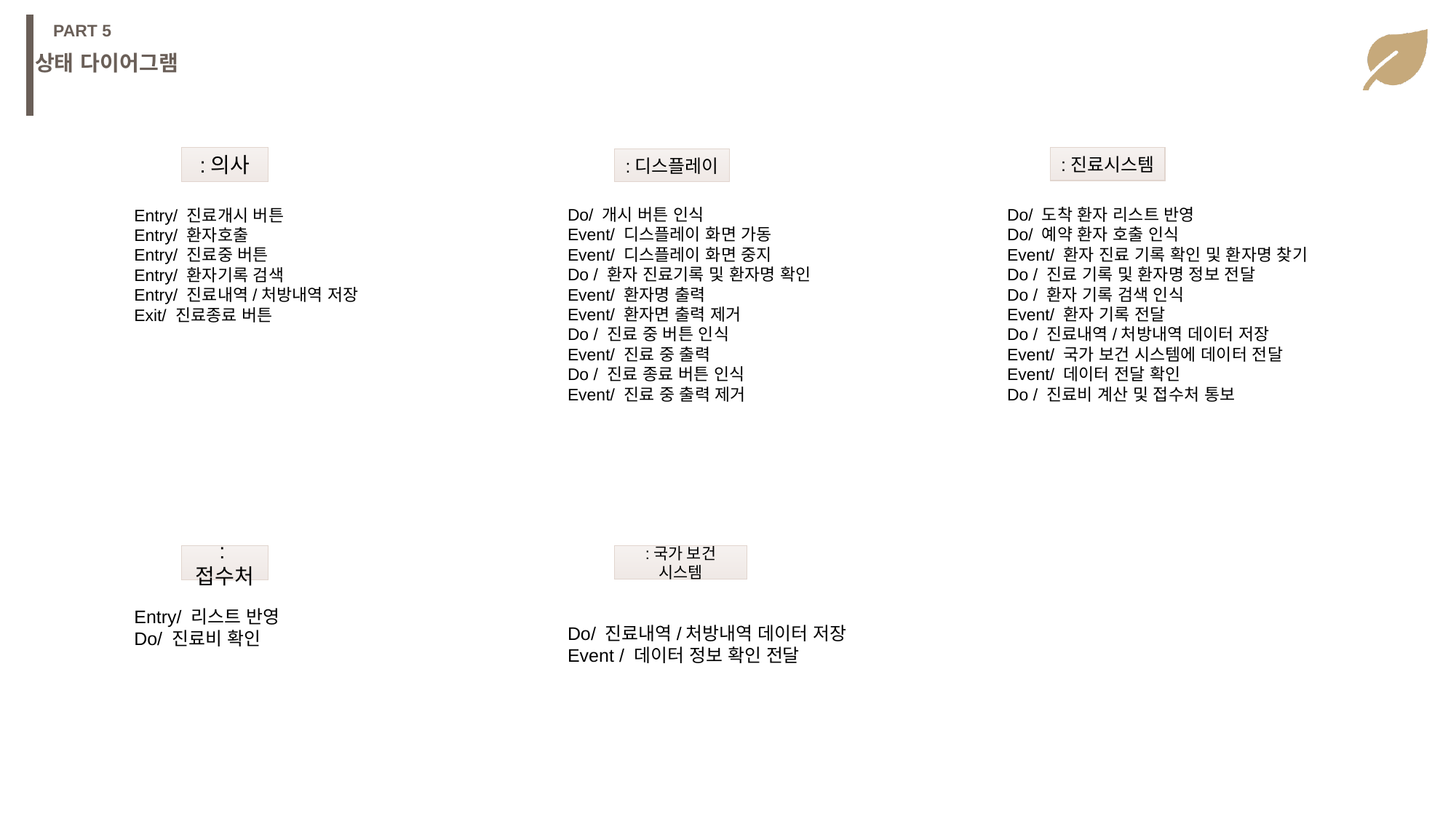

PART 5
상태 다이어그램
:의사
:진료시스템
:디스플레이
Do/ 개시 버튼 인식
Event/ 디스플레이 화면 가동
Event/ 디스플레이 화면 중지
Do / 환자 진료기록 및 환자명 확인
Event/ 환자명 출력
Event/ 환자면 출력 제거
Do / 진료 중 버튼 인식
Event/ 진료 중 출력
Do / 진료 종료 버튼 인식
Event/ 진료 중 출력 제거
Do/ 도착 환자 리스트 반영
Do/ 예약 환자 호출 인식
Event/ 환자 진료 기록 확인 및 환자명 찾기
Do / 진료 기록 및 환자명 정보 전달
Do / 환자 기록 검색 인식
Event/ 환자 기록 전달
Do / 진료내역/처방내역 데이터 저장
Event/ 국가 보건 시스템에 데이터 전달
Event/ 데이터 전달 확인
Do / 진료비 계산 및 접수처 통보
Entry/ 진료개시 버튼
Entry/ 환자호출
Entry/ 진료중 버튼
Entry/ 환자기록 검색
Entry/ 진료내역/처방내역 저장
Exit/ 진료종료 버튼
:접수처
:국가 보건 시스템
Entry/ 리스트 반영
Do/ 진료비 확인
Do/ 진료내역/처방내역 데이터 저장
Event / 데이터 정보 확인 전달